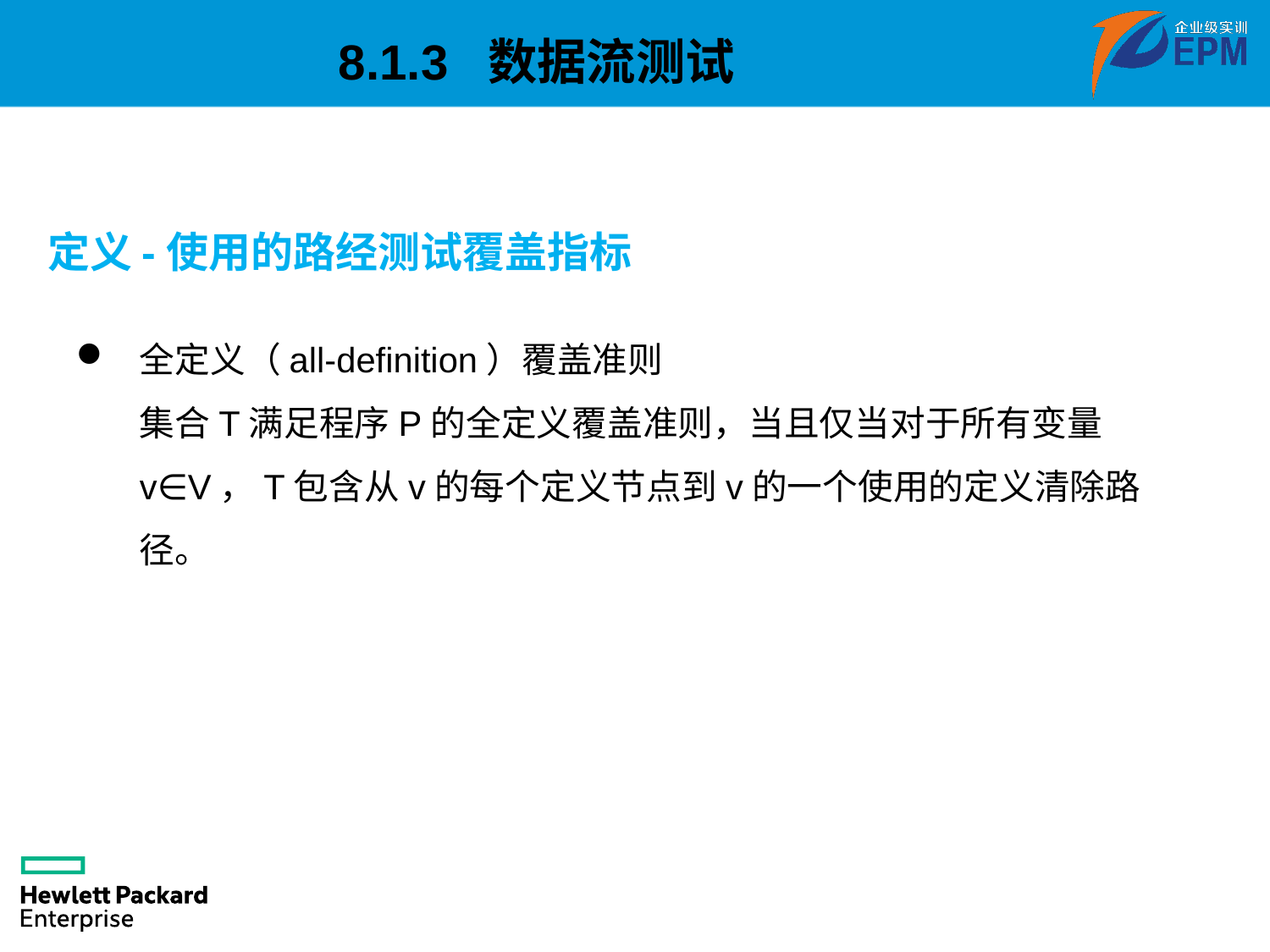

8.1.3  数据流测试
定义-使用的路经测试覆盖指标
全定义（all-definition）覆盖准则
集合T满足程序P的全定义覆盖准则，当且仅当对于所有变量v∈V，T包含从v的每个定义节点到v的一个使用的定义清除路径。